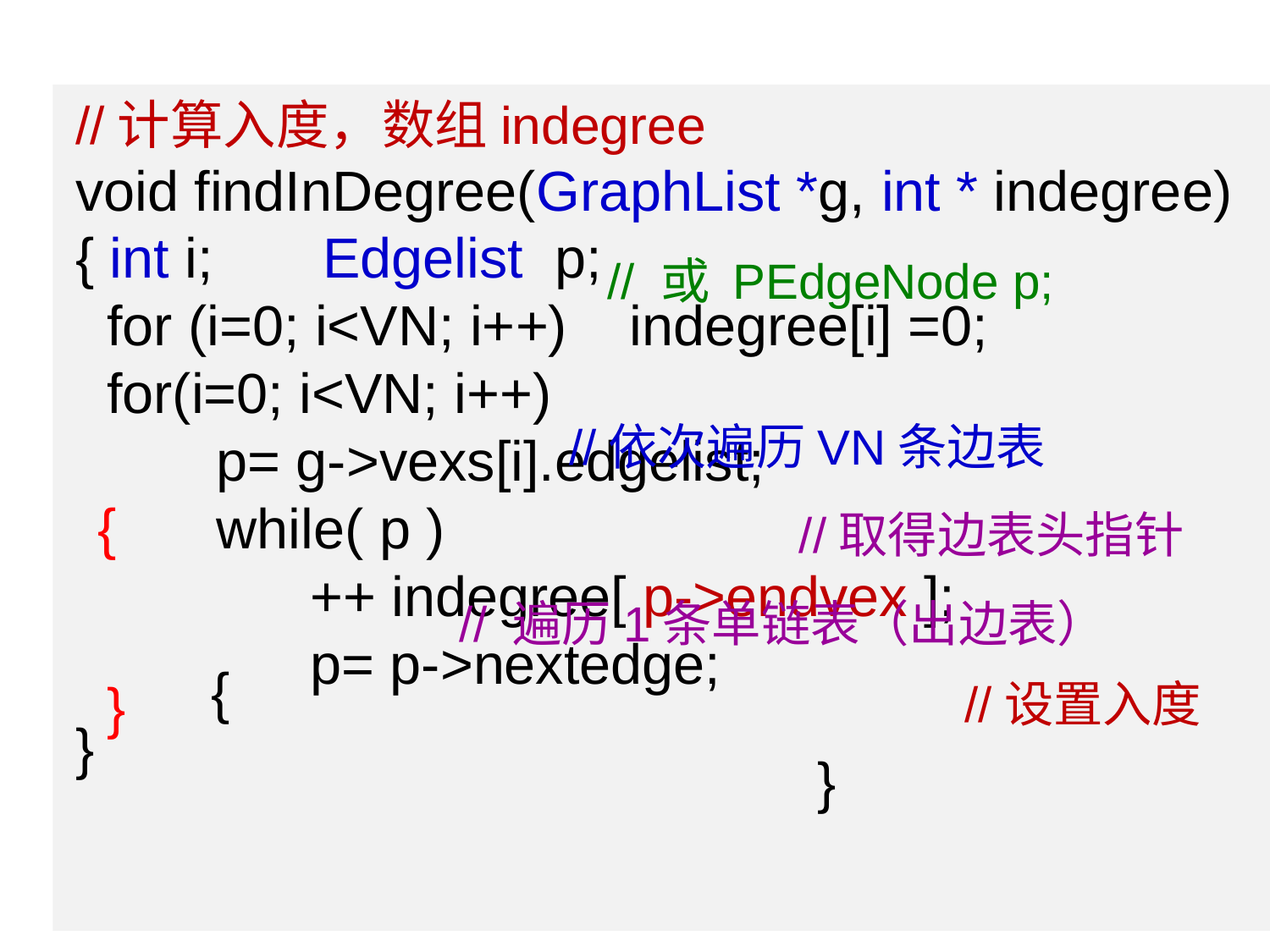

//计算入度，数组indegree
void findInDegree(GraphList *g, int * indegree)
{ int i;       Edgelist  p;
  for (i=0; i<VN; i++)    indegree[i] =0;
  for(i=0; i<VN; i++)
         p= g->vexs[i].edgelist;
         while( p )
               ++ indegree[ p->endvex ];
               p= p->nextedge;
  }
}

// 或 PEdgeNode p;
//依次遍历VN条边表
{
//取得边表头指针
// 遍历1条单链表（出边表）
{
//设置入度
}